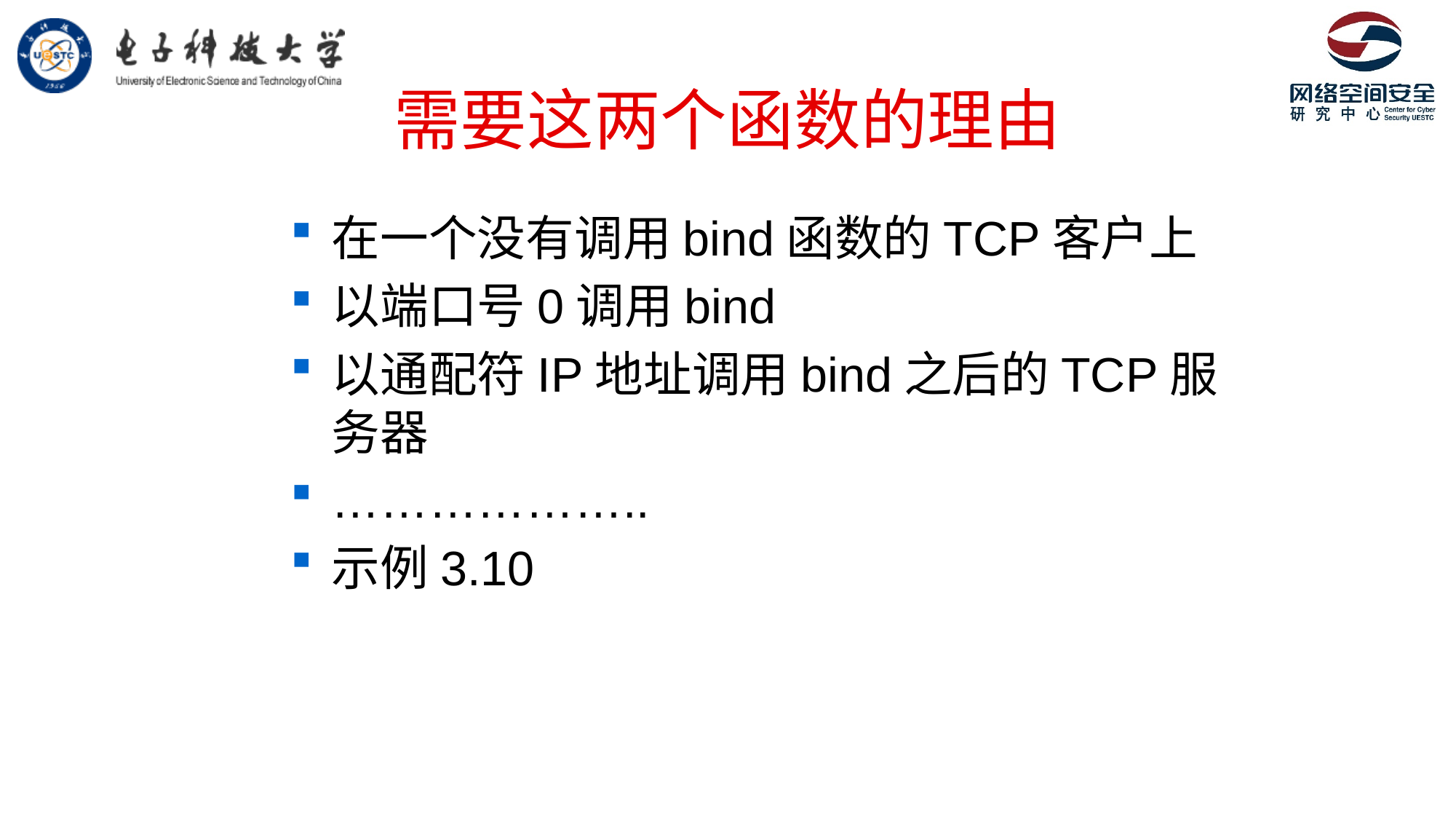

# 需要这两个函数的理由
在一个没有调用bind函数的TCP客户上
以端口号0调用bind
以通配符IP地址调用bind之后的TCP服务器
………………..
示例3.10